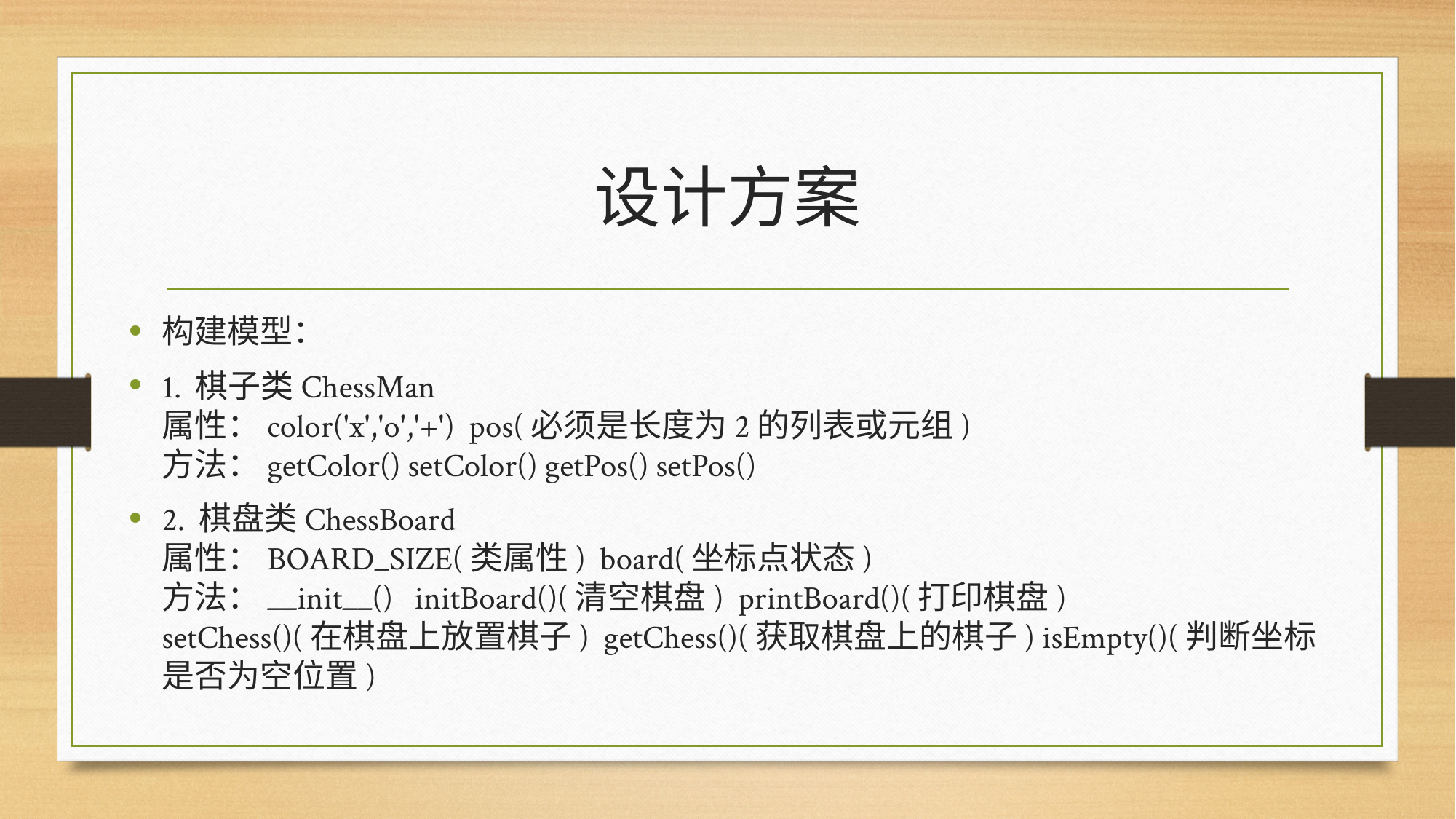

# 设计方案
构建模型：
1. 棋子类ChessMan
属性：color('x','o','+')  pos(必须是长度为2的列表或元组)
方法：getColor() setColor() getPos() setPos()
2. 棋盘类ChessBoard
属性：BOARD_SIZE(类属性)  board(坐标点状态)
方法：__init__()   initBoard()(清空棋盘)  printBoard()(打印棋盘)
setChess()(在棋盘上放置棋子)  getChess()(获取棋盘上的棋子) isEmpty()(判断坐标是否为空位置)